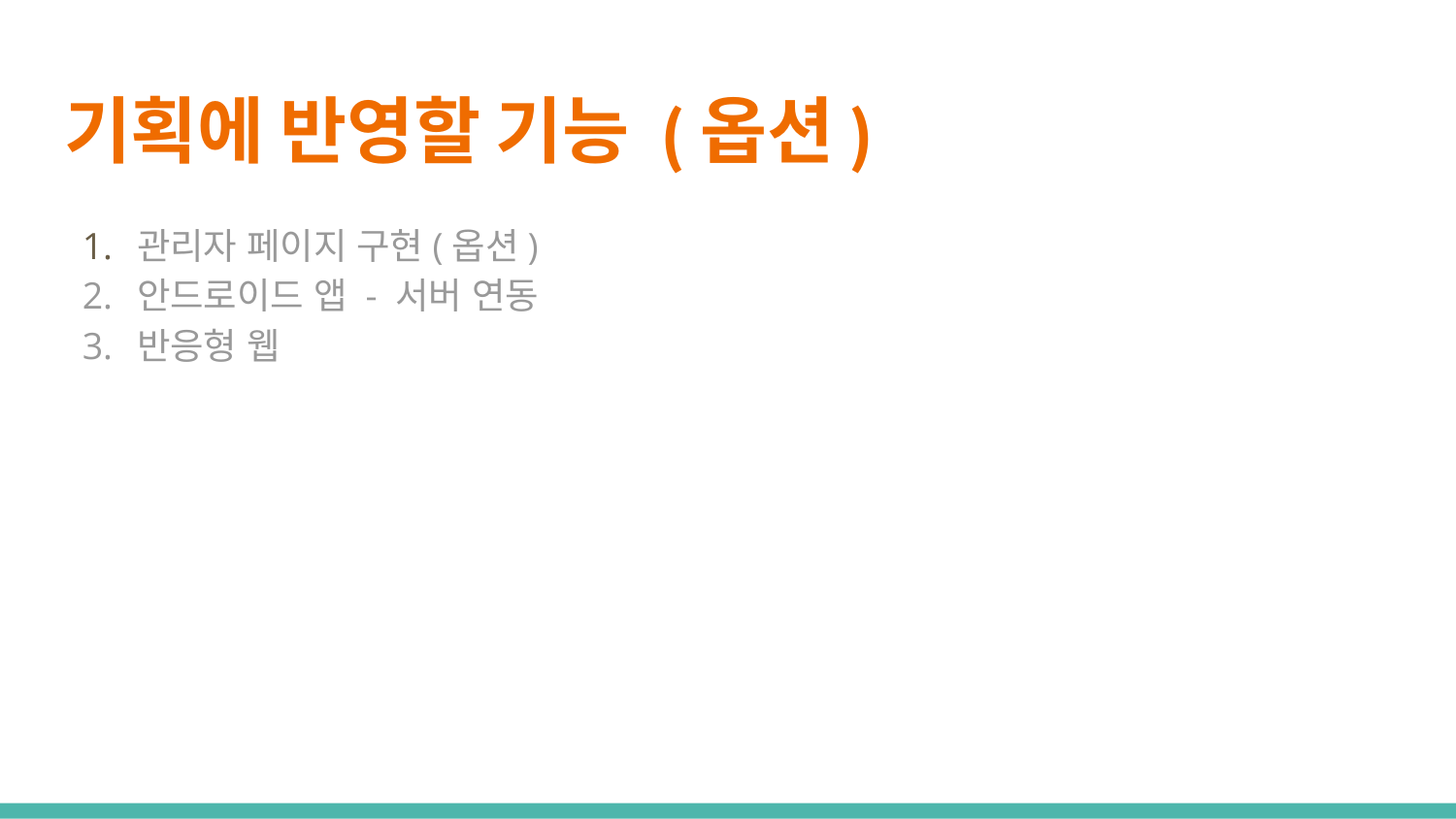

# 기획에 반영할 기능 (옵션)
관리자 페이지 구현(옵션)
안드로이드 앱 - 서버 연동
반응형 웹